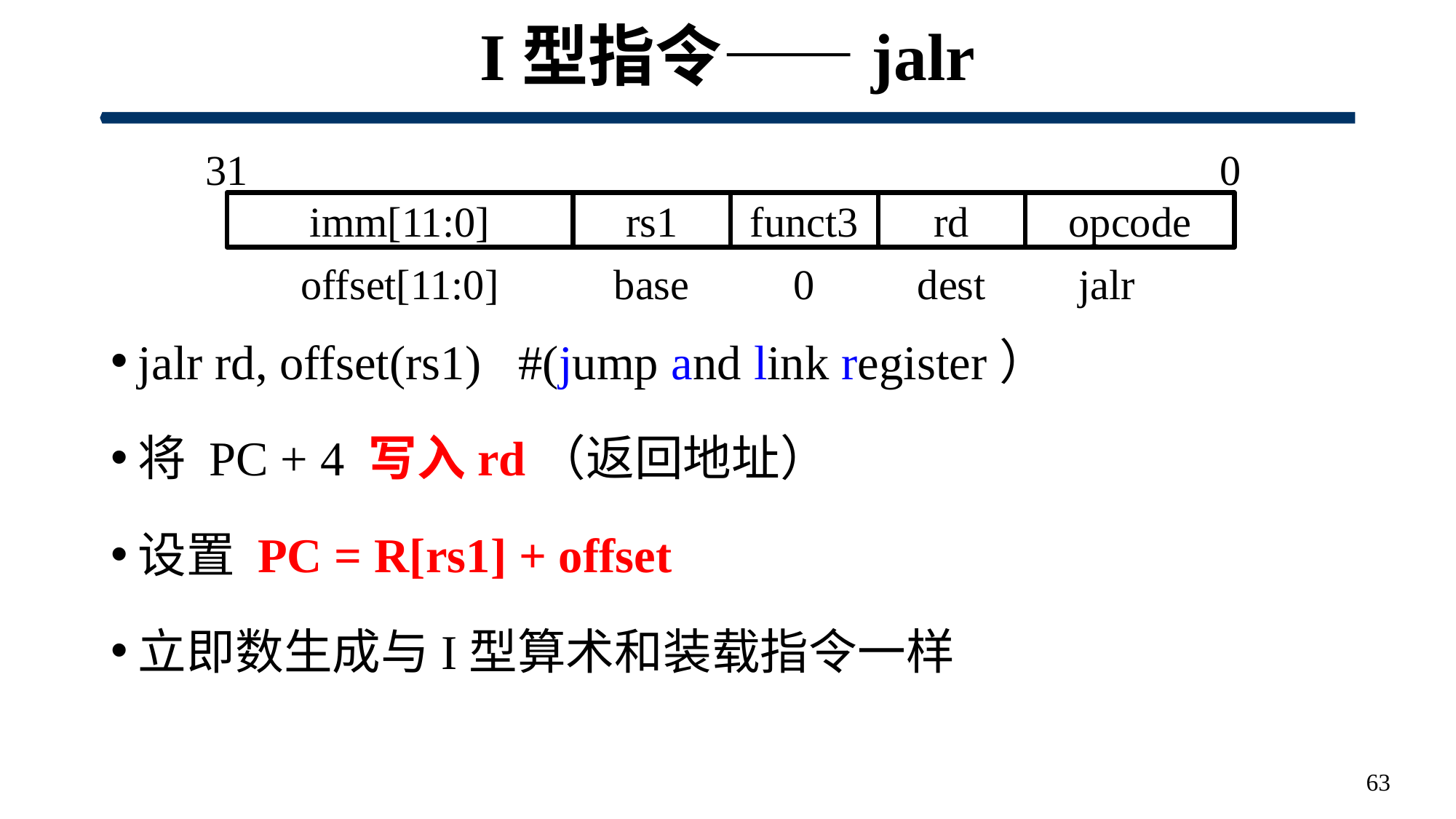

# I型指令——jalr

jalr rd, offset(rs1)   #(jump and link register）
将 PC + 4 写入rd（返回地址）
设置 PC = R[rs1] + offset
立即数生成与I型算术和装载指令一样
0
31
imm[11:0]
rs1
funct3
rd
opcode
offset[11:0]
base
0
dest
jalr
63